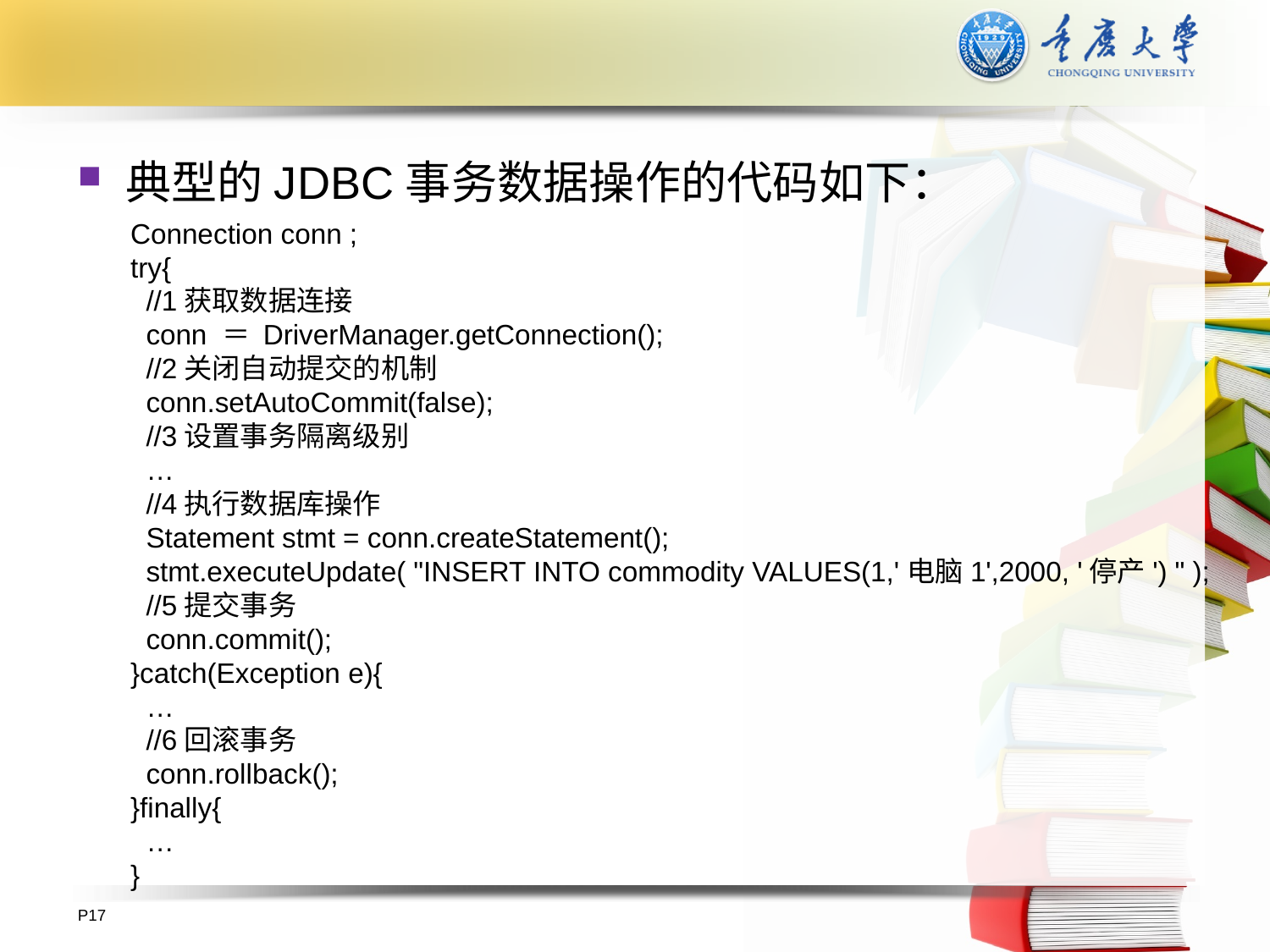

典型的JDBC事务数据操作的代码如下：
Connection conn ;
try{
  //1获取数据连接
  conn ＝ DriverManager.getConnection();
  //2关闭自动提交的机制
  conn.setAutoCommit(false);
  //3设置事务隔离级别
  …
  //4执行数据库操作
  Statement stmt = conn.createStatement();
  stmt.executeUpdate( "INSERT INTO commodity VALUES(1,'电脑1',2000, '停产') " );
  //5提交事务
  conn.commit();
}catch(Exception e){
  …
  //6回滚事务
  conn.rollback();
}finally{
  …
}
P17